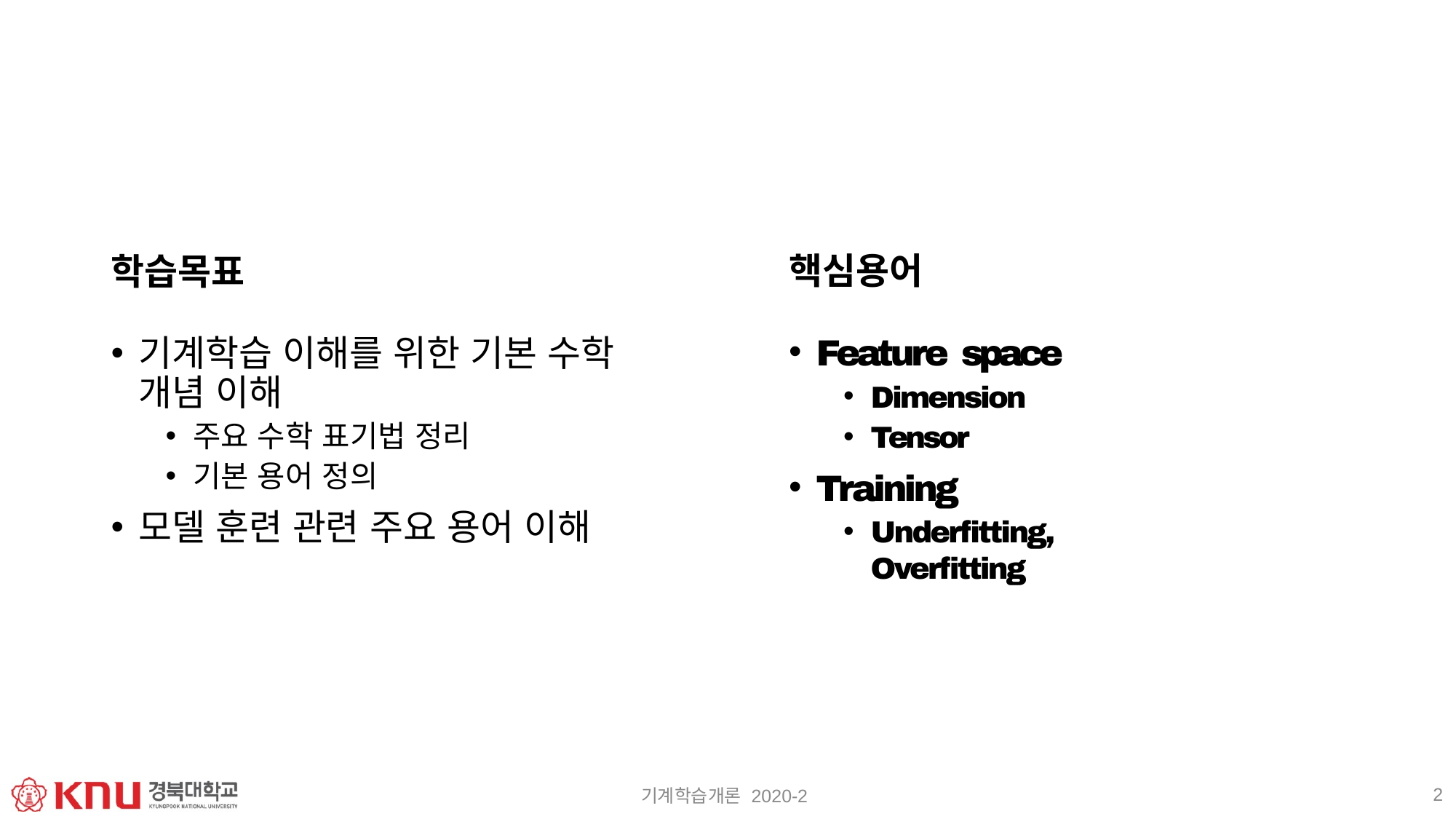

# 학습목표
핵심용어
Feature space
Dimension
Tensor
Training
Underfitting, Overfitting
기계학습 이해를 위한 기본 수학  개념 이해
주요 수학 표기법 정리
기본 용어 정의
모델 훈련 관련 주요 용어 이해
2
기계학습개론 2020-2